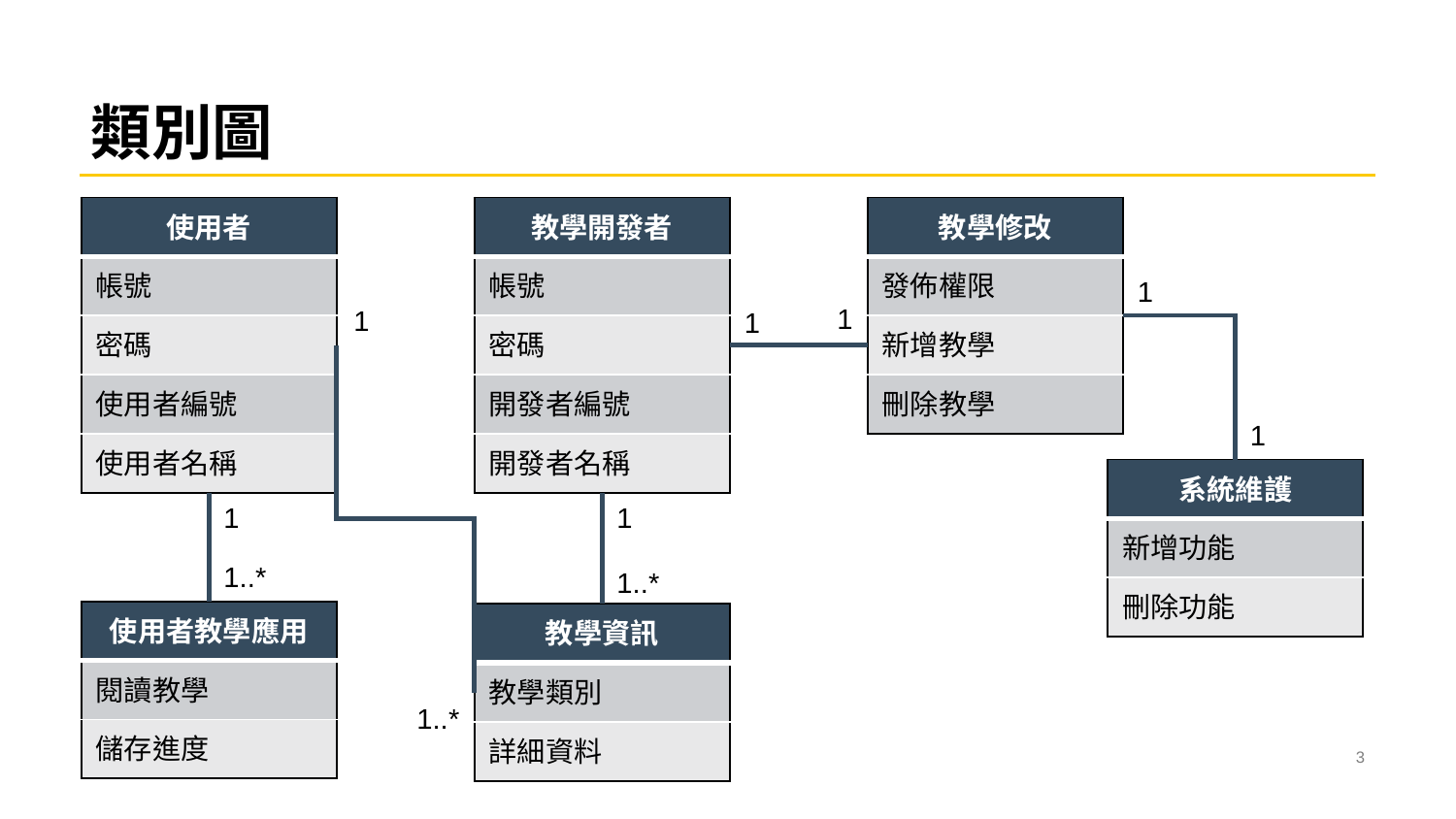

# 類別圖
| 使用者 |
| --- |
| 帳號 |
| 密碼 |
| 使用者編號 |
| 使用者名稱 |
| 教學開發者 |
| --- |
| 帳號 |
| 密碼 |
| 開發者編號 |
| 開發者名稱 |
| 教學修改 |
| --- |
| 發佈權限 |
| 新增教學 |
| 刪除教學 |
1
1
1
1
1
| 系統維護 |
| --- |
| 新增功能 |
| 刪除功能 |
1
1
1..*
1..*
| 使用者教學應用 |
| --- |
| 閱讀教學 |
| 儲存進度 |
| 教學資訊 |
| --- |
| 教學類別 |
| 詳細資料 |
1..*
3